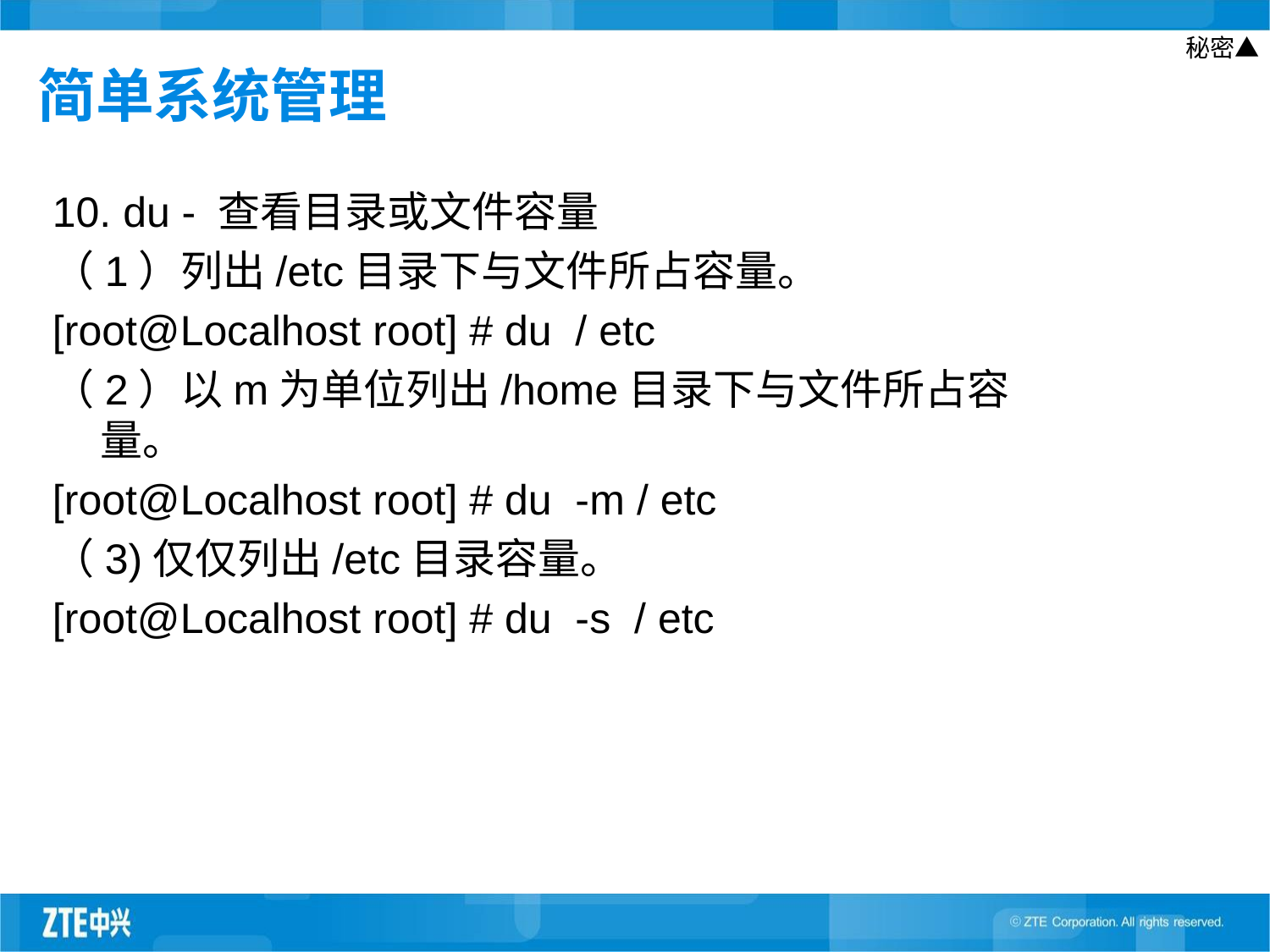

# 简单系统管理
10. du - 查看目录或文件容量
（1）列出/etc目录下与文件所占容量。
[root@Localhost root] # du  / etc
（2）以m为单位列出/home目录下与文件所占容量。
[root@Localhost root] # du  -m / etc
（3)仅仅列出/etc目录容量。
[root@Localhost root] # du  -s  / etc